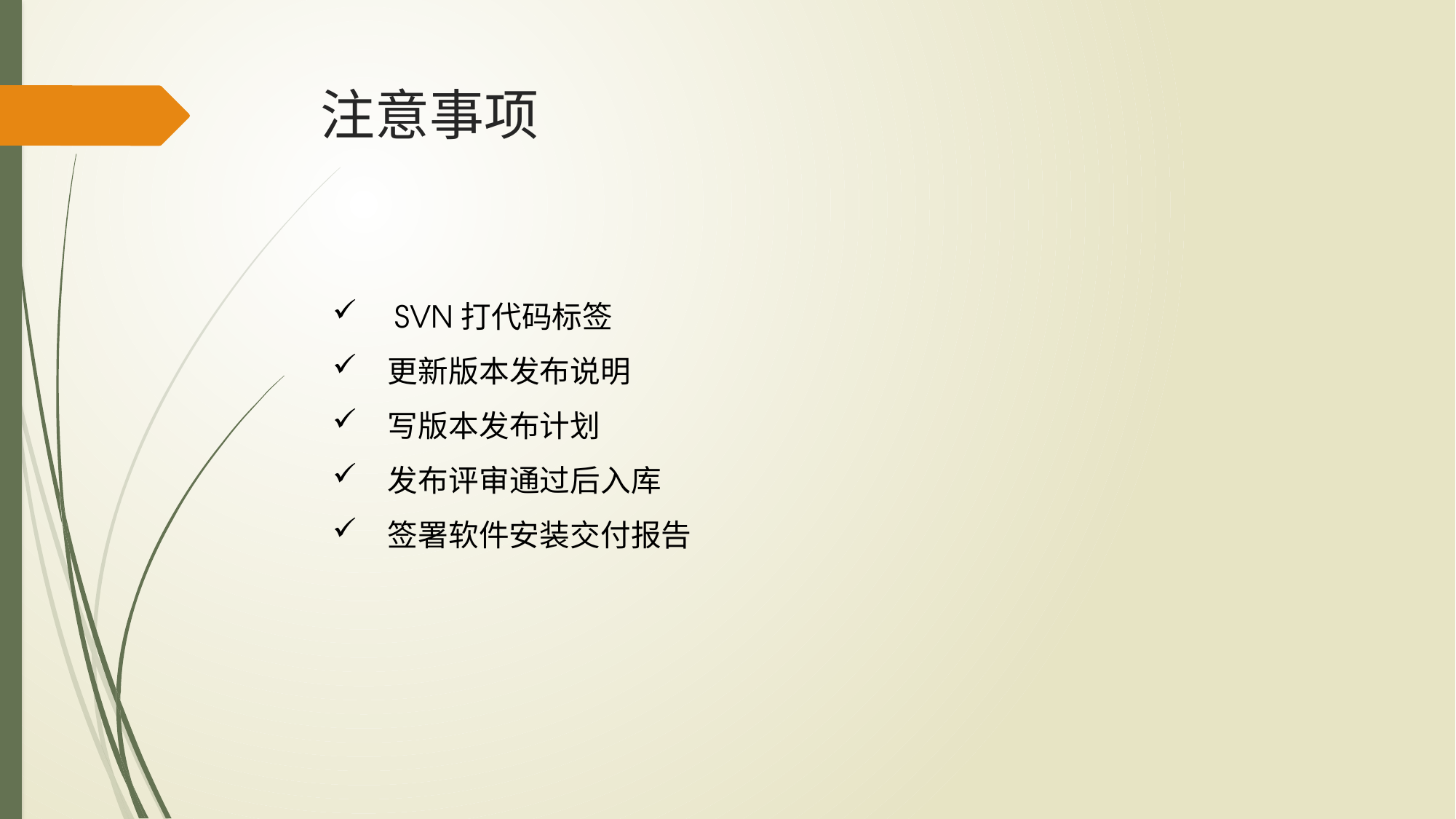

# 注意事项
　SVN打代码标签
　更新版本发布说明
　写版本发布计划
　发布评审通过后入库
　签署软件安装交付报告